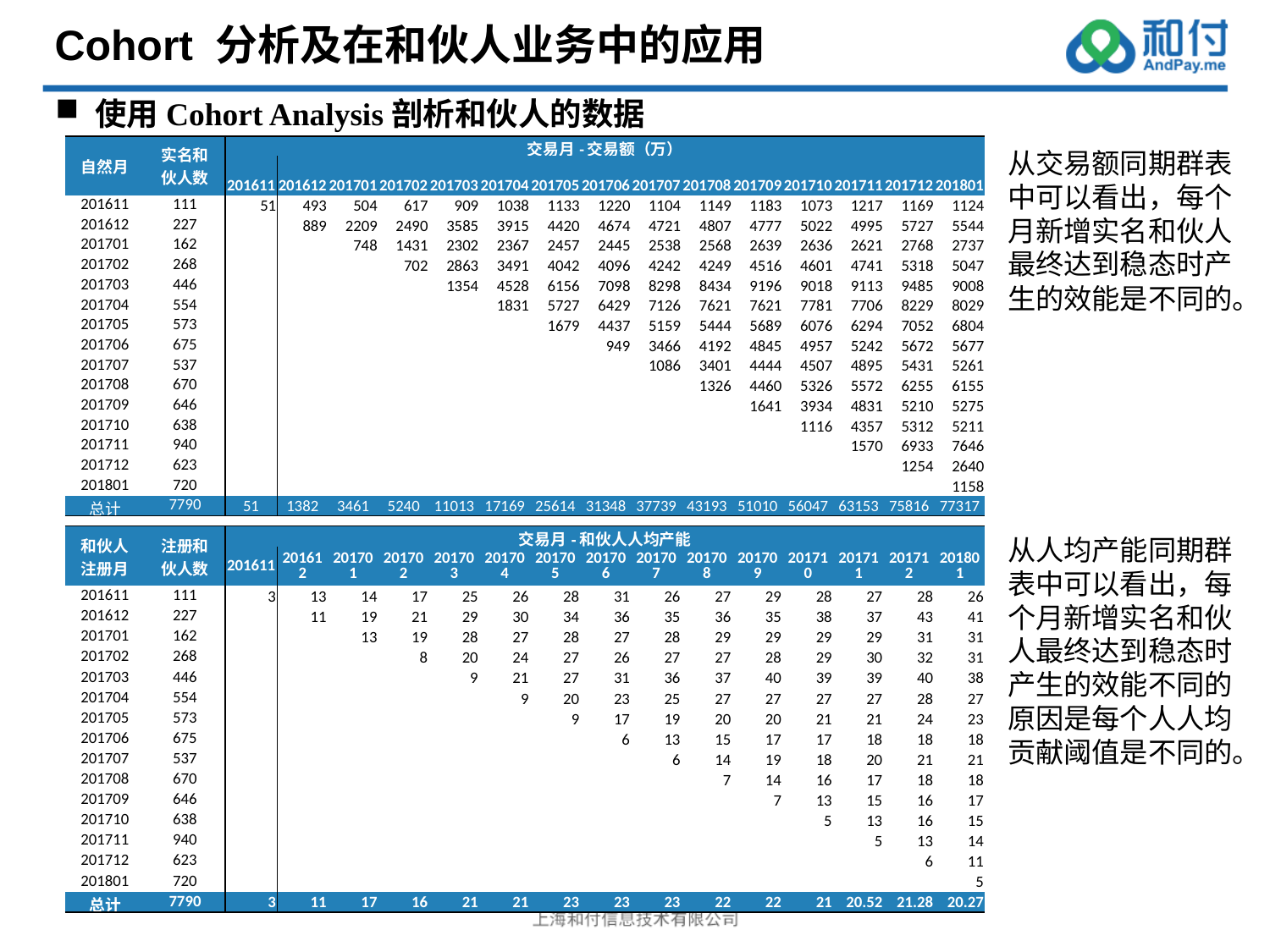

Cohort 分析及在和伙人业务中的应用
使用Cohort Analysis剖析和伙人的数据
| 自然月 | 实名和 伙人数 | 交易月-交易额（万） |  |  |  |  |  |  |  |  |  |  |  |  |  |  |
| --- | --- | --- | --- | --- | --- | --- | --- | --- | --- | --- | --- | --- | --- | --- | --- | --- |
|  |  | 201611 | 201612 | 201701 | 201702 | 201703 | 201704 | 201705 | 201706 | 201707 | 201708 | 201709 | 201710 | 201711 | 201712 | 201801 |
| 201611 | 111 | 51 | 493 | 504 | 617 | 909 | 1038 | 1133 | 1220 | 1104 | 1149 | 1183 | 1073 | 1217 | 1169 | 1124 |
| 201612 | 227 |  | 889 | 2209 | 2490 | 3585 | 3915 | 4420 | 4674 | 4721 | 4807 | 4777 | 5022 | 4995 | 5727 | 5544 |
| 201701 | 162 |  |  | 748 | 1431 | 2302 | 2367 | 2457 | 2445 | 2538 | 2568 | 2639 | 2636 | 2621 | 2768 | 2737 |
| 201702 | 268 |  |  |  | 702 | 2863 | 3491 | 4042 | 4096 | 4242 | 4249 | 4516 | 4601 | 4741 | 5318 | 5047 |
| 201703 | 446 |  |  |  |  | 1354 | 4528 | 6156 | 7098 | 8298 | 8434 | 9196 | 9018 | 9113 | 9485 | 9008 |
| 201704 | 554 |  |  |  |  |  | 1831 | 5727 | 6429 | 7126 | 7621 | 7621 | 7781 | 7706 | 8229 | 8029 |
| 201705 | 573 |  |  |  |  |  |  | 1679 | 4437 | 5159 | 5444 | 5689 | 6076 | 6294 | 7052 | 6804 |
| 201706 | 675 |  |  |  |  |  |  |  | 949 | 3466 | 4192 | 4845 | 4957 | 5242 | 5672 | 5677 |
| 201707 | 537 |  |  |  |  |  |  |  |  | 1086 | 3401 | 4444 | 4507 | 4895 | 5431 | 5261 |
| 201708 | 670 |  |  |  |  |  |  |  |  |  | 1326 | 4460 | 5326 | 5572 | 6255 | 6155 |
| 201709 | 646 |  |  |  |  |  |  |  |  |  |  | 1641 | 3934 | 4831 | 5210 | 5275 |
| 201710 | 638 |  |  |  |  |  |  |  |  |  |  |  | 1116 | 4357 | 5312 | 5211 |
| 201711 | 940 |  |  |  |  |  |  |  |  |  |  |  |  | 1570 | 6933 | 7646 |
| 201712 | 623 |  |  |  |  |  |  |  |  |  |  |  |  |  | 1254 | 2640 |
| 201801 | 720 |  |  |  |  |  |  |  |  |  |  |  |  |  |  | 1158 |
| 总计 | 7790 | 51 | 1382 | 3461 | 5240 | 11013 | 17169 | 25614 | 31348 | 37739 | 43193 | 51010 | 56047 | 63153 | 75816 | 77317 |
从交易额同期群表中可以看出，每个月新增实名和伙人最终达到稳态时产生的效能是不同的。
| 和伙人 注册月 | 注册和 伙人数 | 交易月-和伙人人均产能 |  |  |  |  |  |  |  |  |  |  |  |  |  |  |
| --- | --- | --- | --- | --- | --- | --- | --- | --- | --- | --- | --- | --- | --- | --- | --- | --- |
|  |  | 201611 | 201612 | 201701 | 201702 | 201703 | 201704 | 201705 | 201706 | 201707 | 201708 | 201709 | 201710 | 201711 | 201712 | 201801 |
| 201611 | 111 | 3 | 13 | 14 | 17 | 25 | 26 | 28 | 31 | 26 | 27 | 29 | 28 | 27 | 28 | 26 |
| 201612 | 227 |  | 11 | 19 | 21 | 29 | 30 | 34 | 36 | 35 | 36 | 35 | 38 | 37 | 43 | 41 |
| 201701 | 162 |  |  | 13 | 19 | 28 | 27 | 28 | 27 | 28 | 29 | 29 | 29 | 29 | 31 | 31 |
| 201702 | 268 |  |  |  | 8 | 20 | 24 | 27 | 26 | 27 | 27 | 28 | 29 | 30 | 32 | 31 |
| 201703 | 446 |  |  |  |  | 9 | 21 | 27 | 31 | 36 | 37 | 40 | 39 | 39 | 40 | 38 |
| 201704 | 554 |  |  |  |  |  | 9 | 20 | 23 | 25 | 27 | 27 | 27 | 27 | 28 | 27 |
| 201705 | 573 |  |  |  |  |  |  | 9 | 17 | 19 | 20 | 20 | 21 | 21 | 24 | 23 |
| 201706 | 675 |  |  |  |  |  |  |  | 6 | 13 | 15 | 17 | 17 | 18 | 18 | 18 |
| 201707 | 537 |  |  |  |  |  |  |  |  | 6 | 14 | 19 | 18 | 20 | 21 | 21 |
| 201708 | 670 |  |  |  |  |  |  |  |  |  | 7 | 14 | 16 | 17 | 18 | 18 |
| 201709 | 646 |  |  |  |  |  |  |  |  |  |  | 7 | 13 | 15 | 16 | 17 |
| 201710 | 638 |  |  |  |  |  |  |  |  |  |  |  | 5 | 13 | 16 | 15 |
| 201711 | 940 |  |  |  |  |  |  |  |  |  |  |  |  | 5 | 13 | 14 |
| 201712 | 623 |  |  |  |  |  |  |  |  |  |  |  |  |  | 6 | 11 |
| 201801 | 720 |  |  |  |  |  |  |  |  |  |  |  |  |  |  | 5 |
| 总计 | 7790 | 3 | 11 | 17 | 16 | 21 | 21 | 23 | 23 | 23 | 22 | 22 | 21 | 20.52 | 21.28 | 20.27 |
从人均产能同期群表中可以看出，每个月新增实名和伙人最终达到稳态时产生的效能不同的原因是每个人人均贡献阈值是不同的。